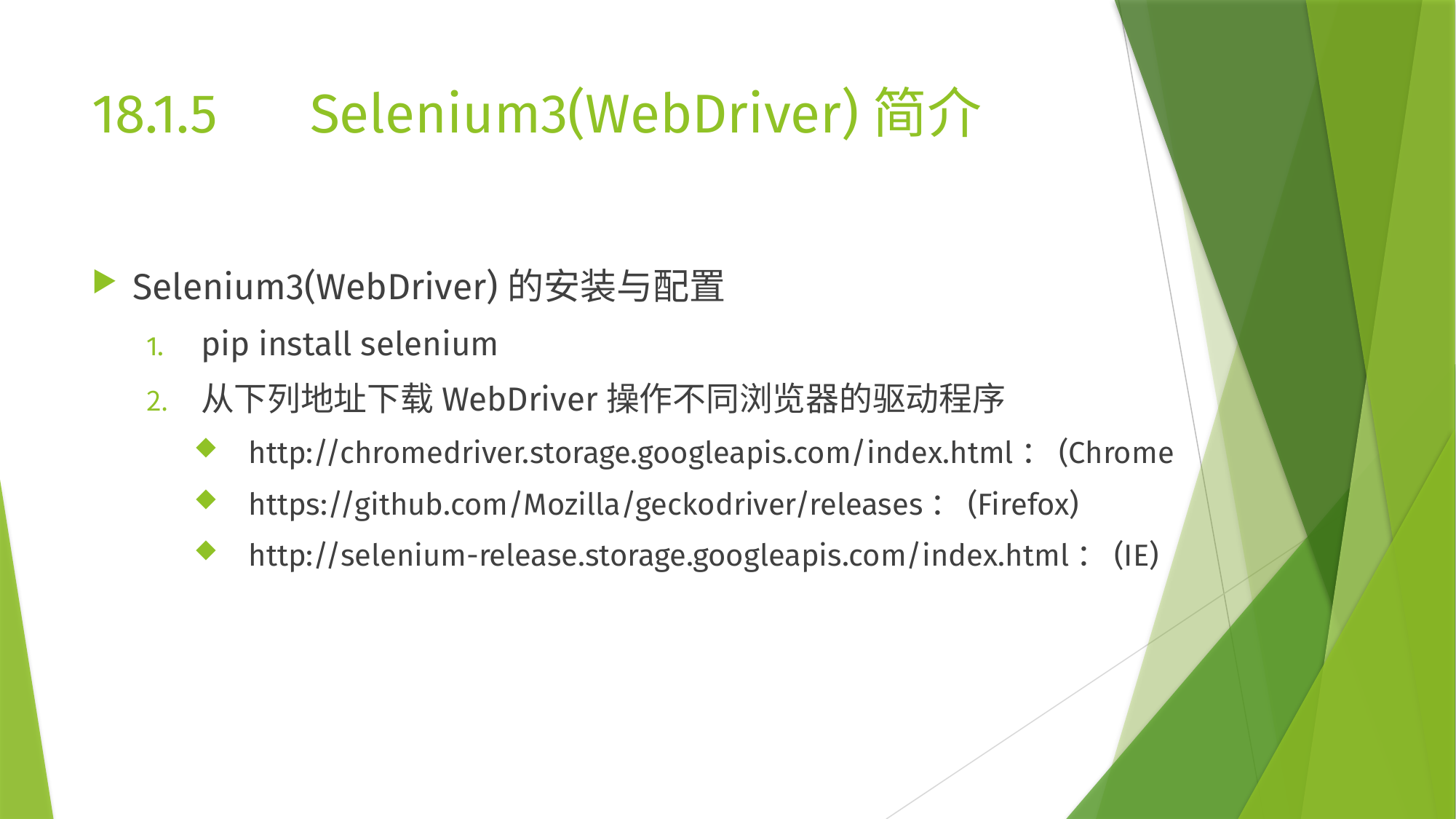

# 18.1.5	Selenium3(WebDriver)简介
Selenium3(WebDriver)的安装与配置
pip install selenium
从下列地址下载WebDriver操作不同浏览器的驱动程序
http://chromedriver.storage.googleapis.com/index.html：(Chrome
https://github.com/Mozilla/geckodriver/releases：(Firefox)
http://selenium-release.storage.googleapis.com/index.html：(IE)